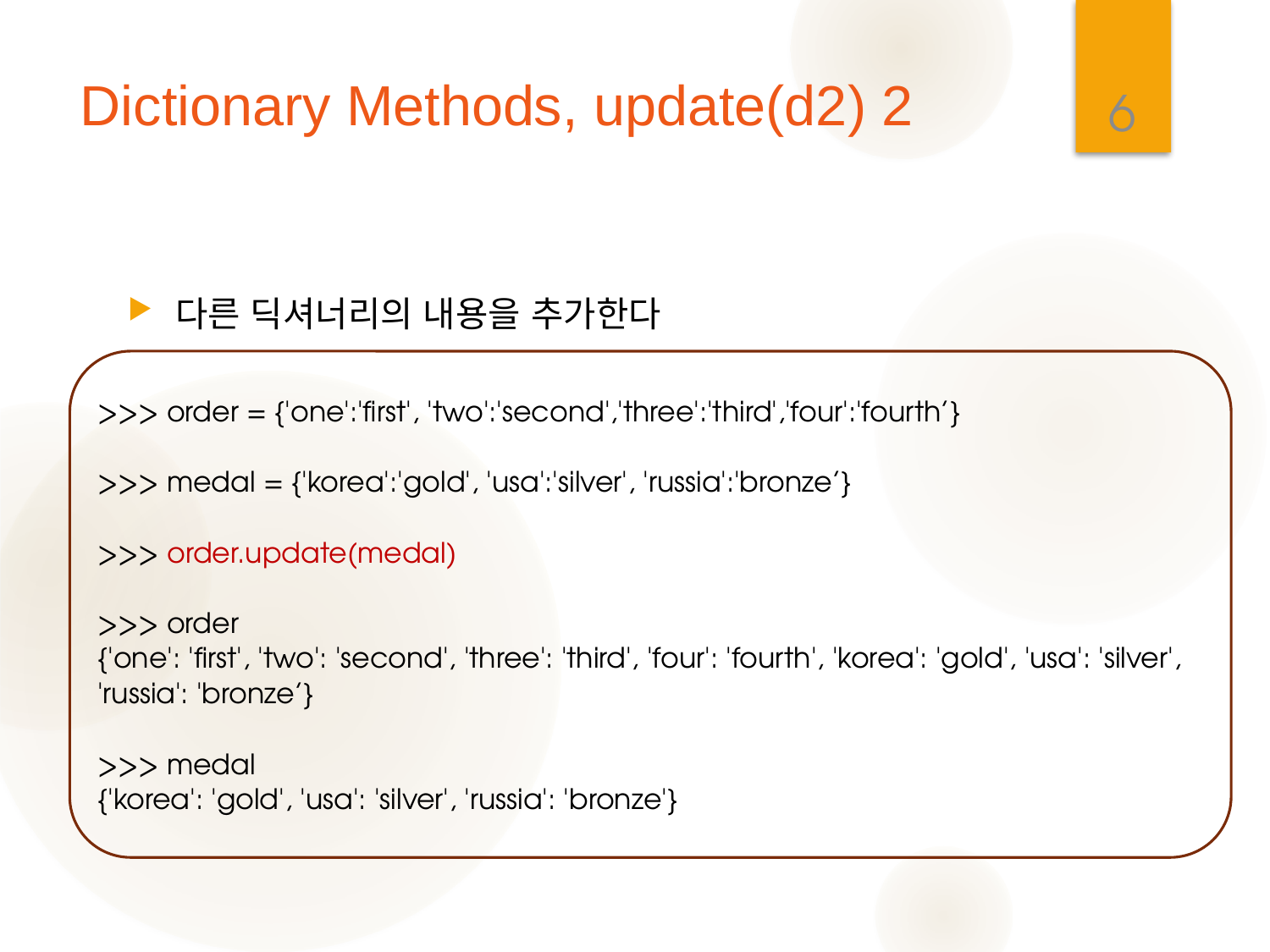

6
# Dictionary Methods, update(d2) 2
다른 딕셔너리의 내용을 추가한다

>>> order = {'one':'first', 'two':'second','three':'third','four':'fourth’}

>>> medal = {'korea':'gold', 'usa':'silver', 'russia':'bronze’}

>>> order.update(medal)

>>> order
{'one': 'first', 'two': 'second', 'three': 'third', 'four': 'fourth', 'korea': 'gold', 'usa': 'silver', 'russia': 'bronze’}

>>> medal
{'korea': 'gold', 'usa': 'silver', 'russia': 'bronze'}